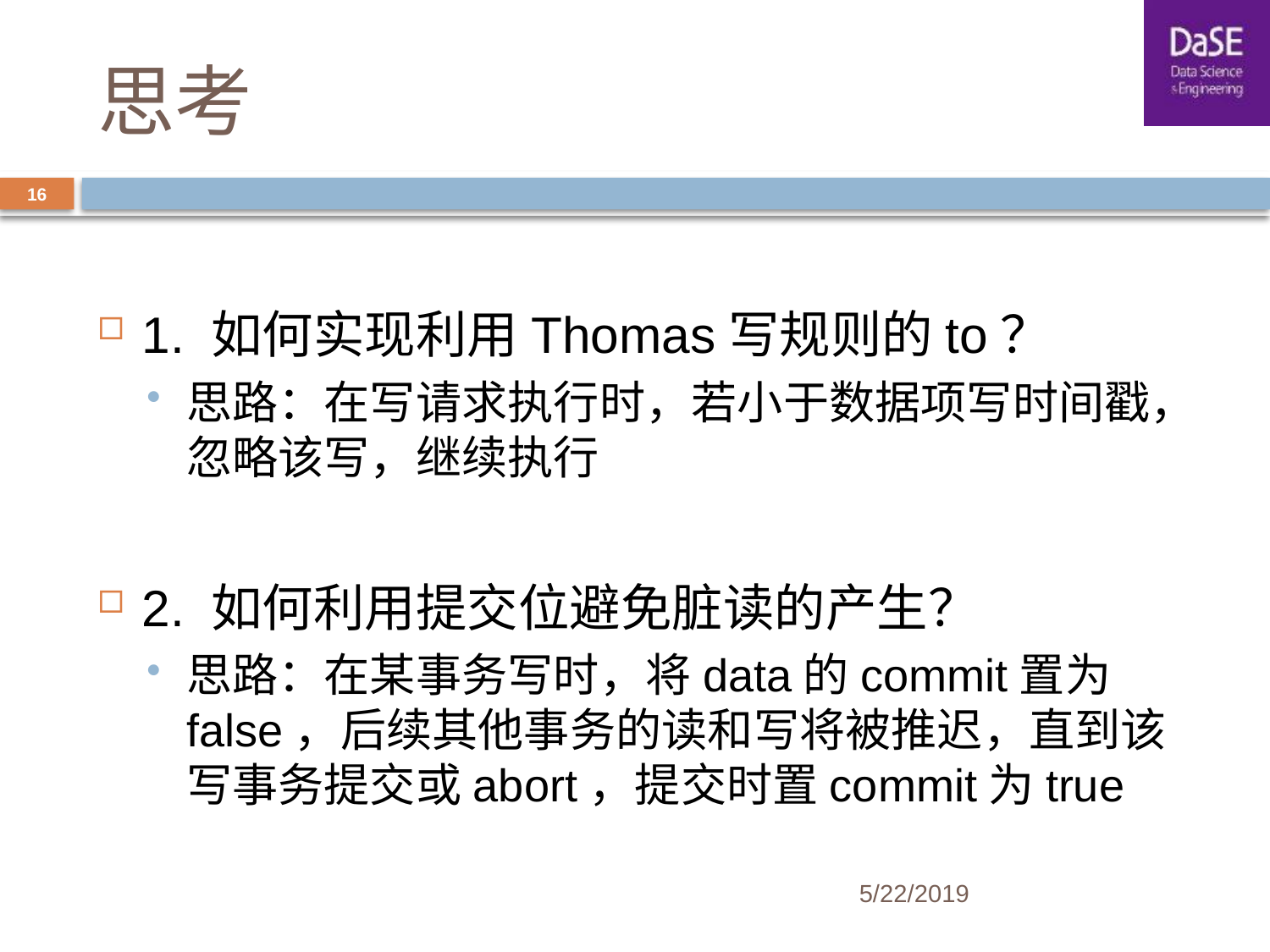

# 思考
16

1. 如何实现利用Thomas写规则的to？
思路：在写请求执行时，若小于数据项写时间戳，忽略该写，继续执行

2. 如何利用提交位避免脏读的产生？
思路：在某事务写时，将data的commit置为false，后续其他事务的读和写将被推迟，直到该写事务提交或abort，提交时置commit为true
5/22/2019